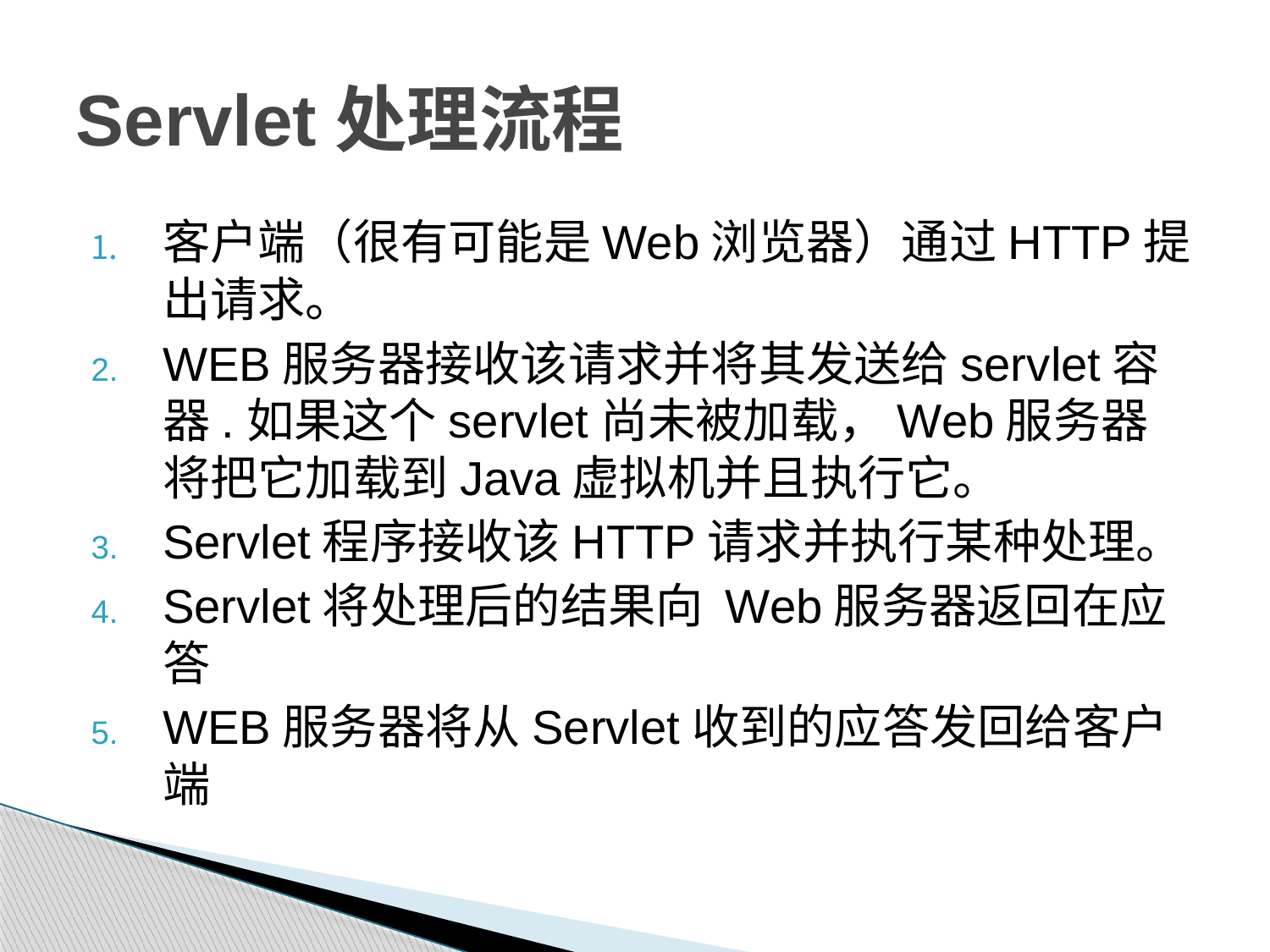

# Servlet处理流程
客户端（很有可能是Web浏览器）通过HTTP提出请求。
WEB服务器接收该请求并将其发送给servlet容器.如果这个servlet尚未被加载，Web服务器将把它加载到Java虚拟机并且执行它。
Servlet程序接收该HTTP请求并执行某种处理。
Servlet将处理后的结果向 Web服务器返回在应答
WEB服务器将从Servlet收到的应答发回给客户端